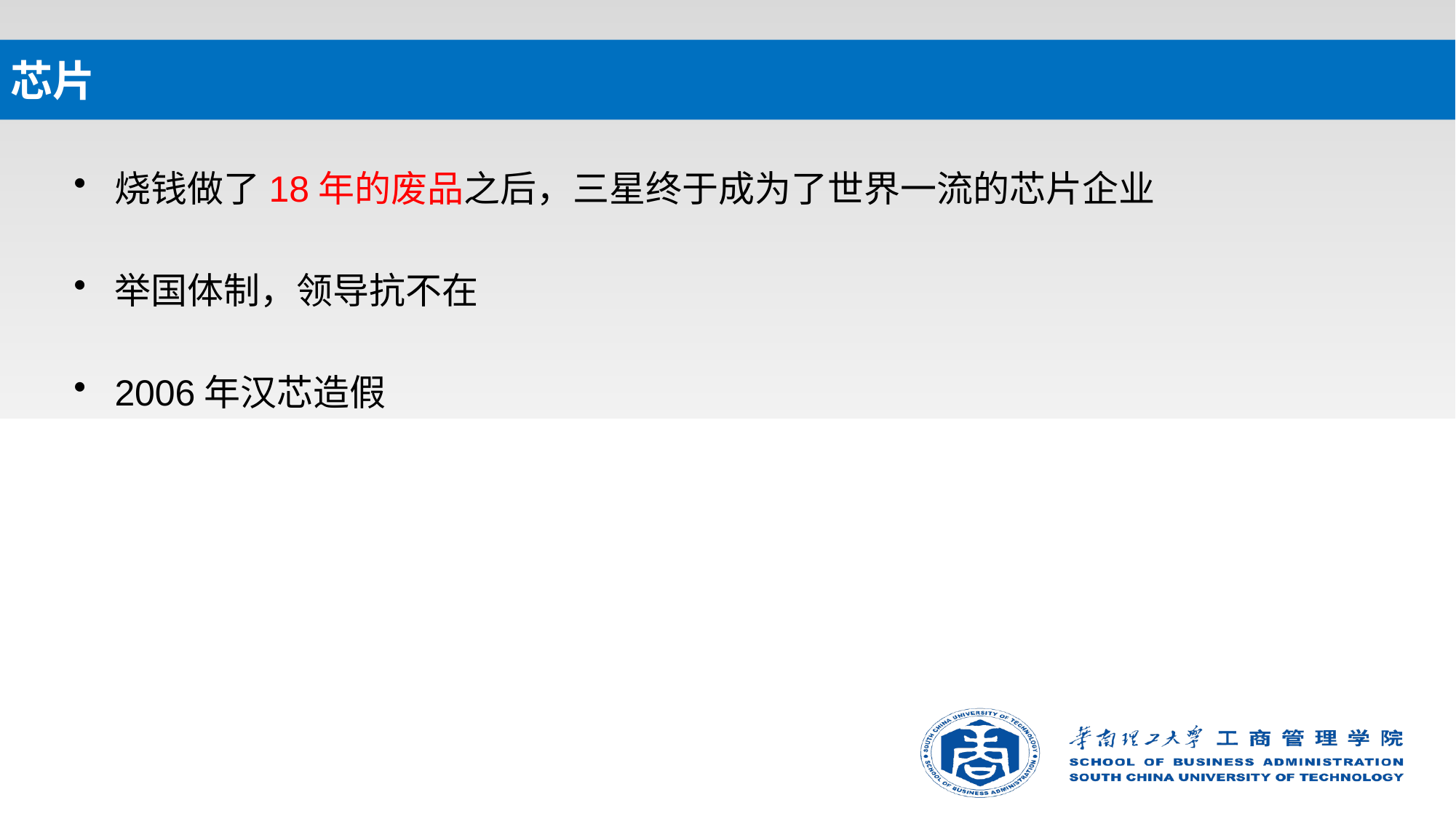

# 芯片
烧钱做了18年的废品之后，三星终于成为了世界一流的芯片企业

举国体制，领导抗不在

2006年汉芯造假